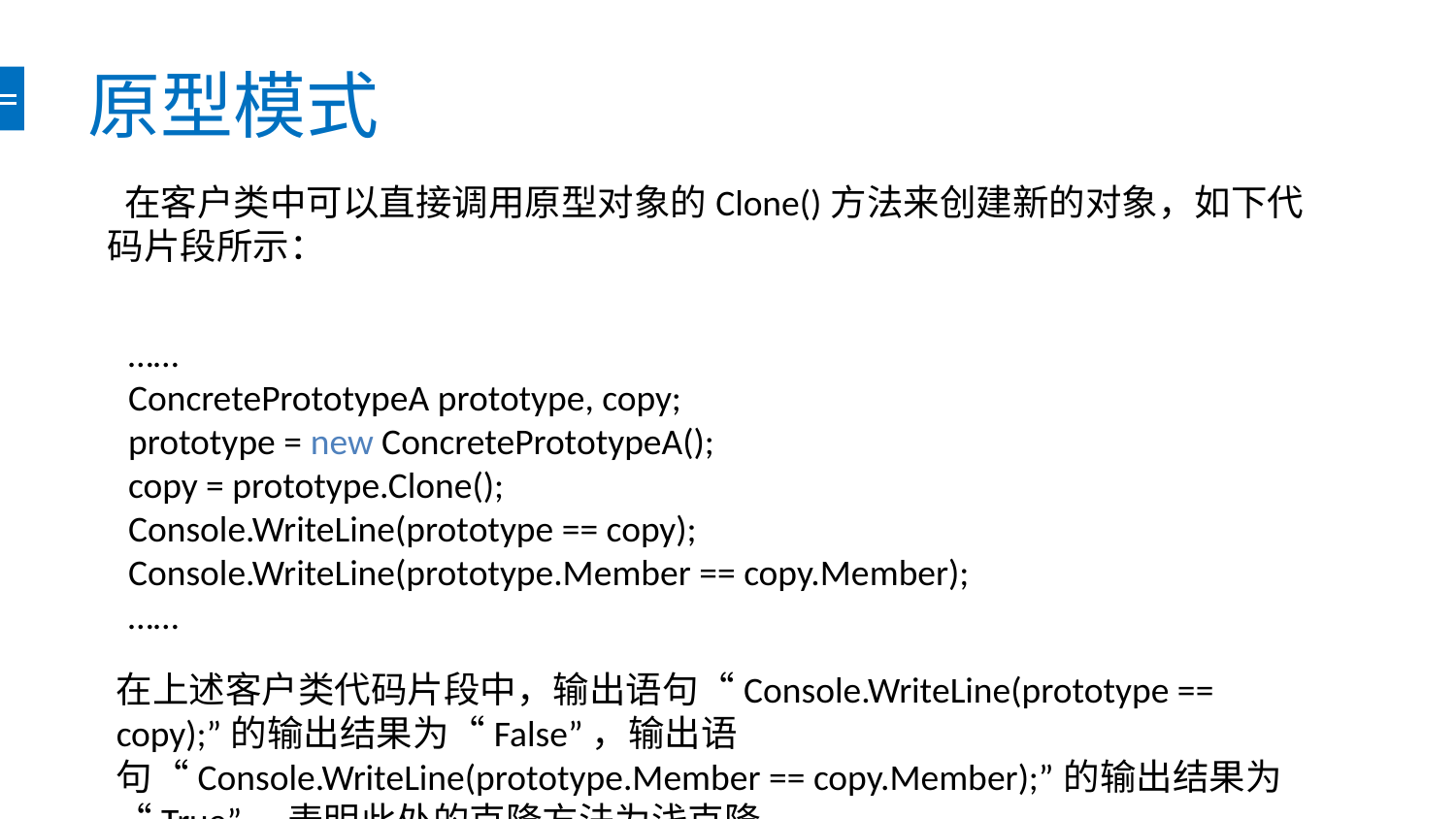

# 原型模式
 在客户类中可以直接调用原型对象的Clone()方法来创建新的对象，如下代码片段所示：
    ……
    ConcretePrototypeA prototype, copy;
    prototype = new ConcretePrototypeA();
    copy = prototype.Clone();
    Console.WriteLine(prototype == copy);
    Console.WriteLine(prototype.Member == copy.Member);
    ……
在上述客户类代码片段中，输出语句“Console.WriteLine(prototype == copy);”的输出结果为“False”，输出语句“Console.WriteLine(prototype.Member == copy.Member);”的输出结果为“True”，表明此处的克隆方法为浅克隆。